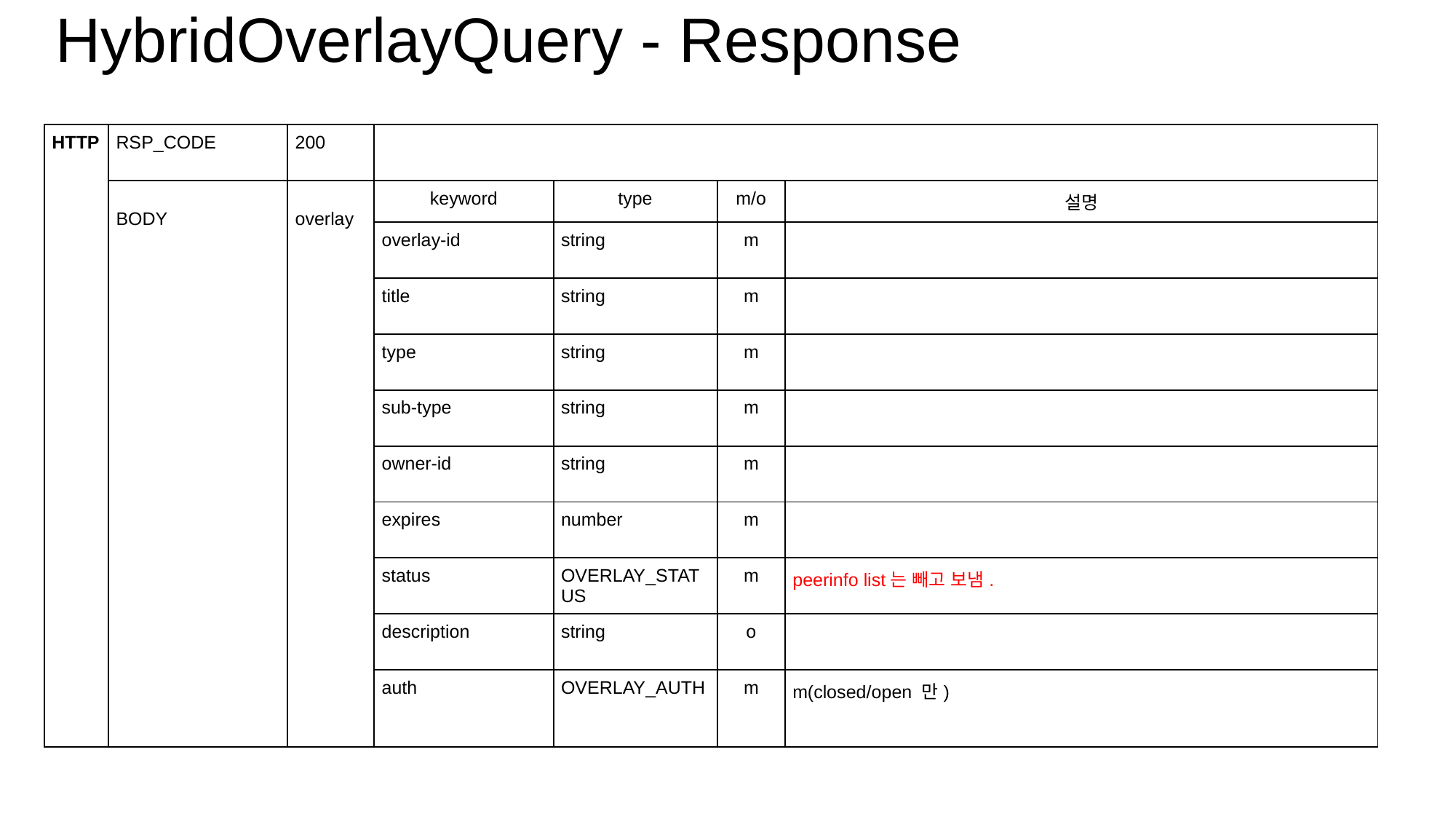

# HybridOverlayQuery - Response
| HTTP | RSP\_CODE | 200 |  |  |  |  |
| --- | --- | --- | --- | --- | --- | --- |
|  | BODY | overlay | keyword | type | m/o | 설명 |
|  |  |  | overlay-id | string | m |  |
|  |  |  | title | string | m |  |
|  |  |  | type | string | m |  |
|  |  |  | sub-type | string | m |  |
|  |  |  | owner-id | string | m |  |
|  |  |  | expires | number | m |  |
|  |  |  | status | OVERLAY\_STATUS | m | peerinfo list는 빼고 보냄. |
|  |  |  | description | string | o |  |
|  |  |  | auth | OVERLAY\_AUTH | m | m(closed/open 만) |